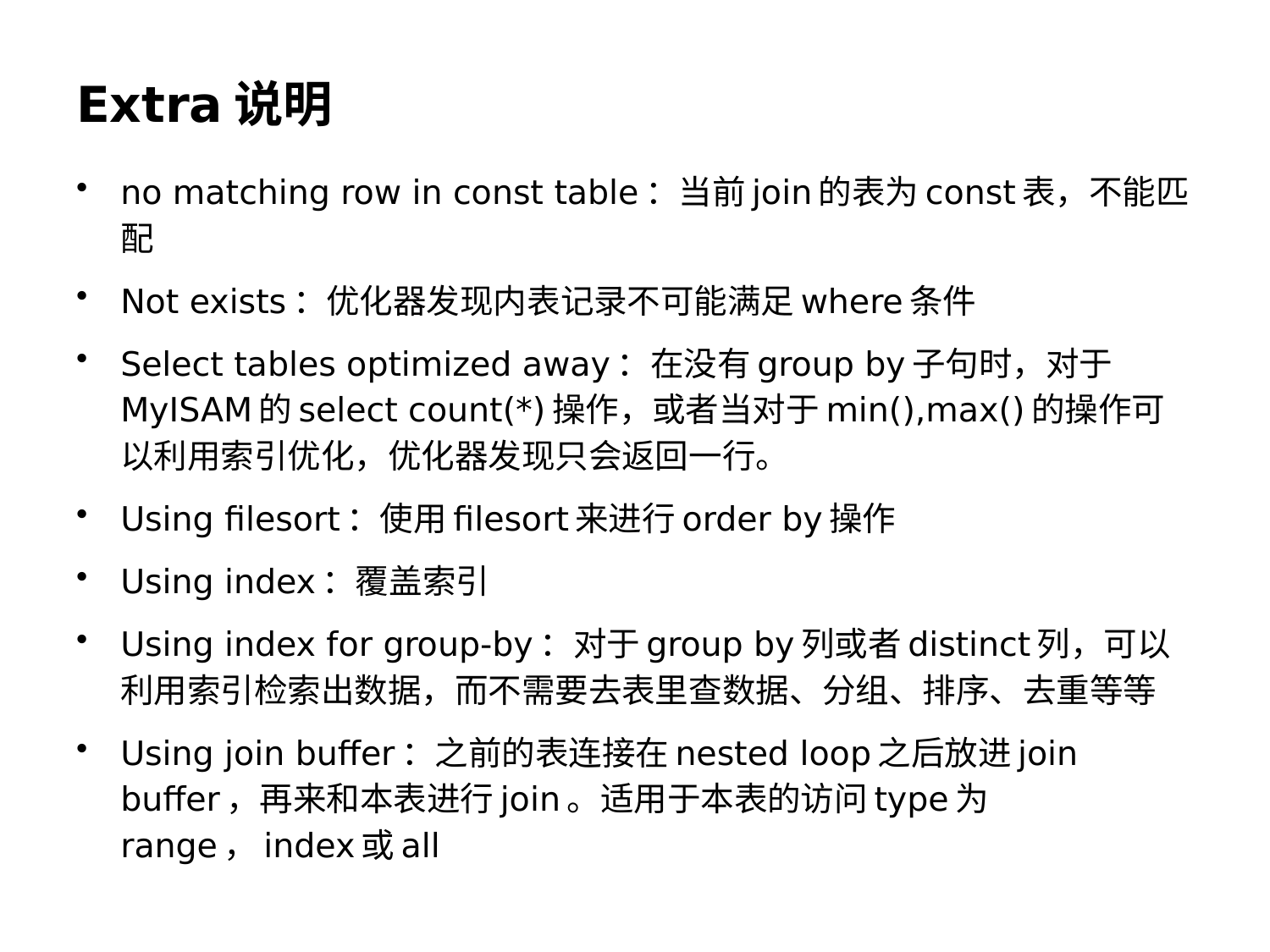

# Extra说明
no matching row in const table：当前join的表为const表，不能匹配
Not exists：优化器发现内表记录不可能满足where条件
Select tables optimized away：在没有group by子句时，对于MyISAM的select count(*)操作，或者当对于min(),max()的操作可以利用索引优化，优化器发现只会返回一行。
Using filesort：使用filesort来进行order by操作
Using index：覆盖索引
Using index for group-by：对于group by列或者distinct列，可以利用索引检索出数据，而不需要去表里查数据、分组、排序、去重等等
Using join buffer：之前的表连接在nested loop之后放进join buffer，再来和本表进行join。适用于本表的访问type为range，index或all